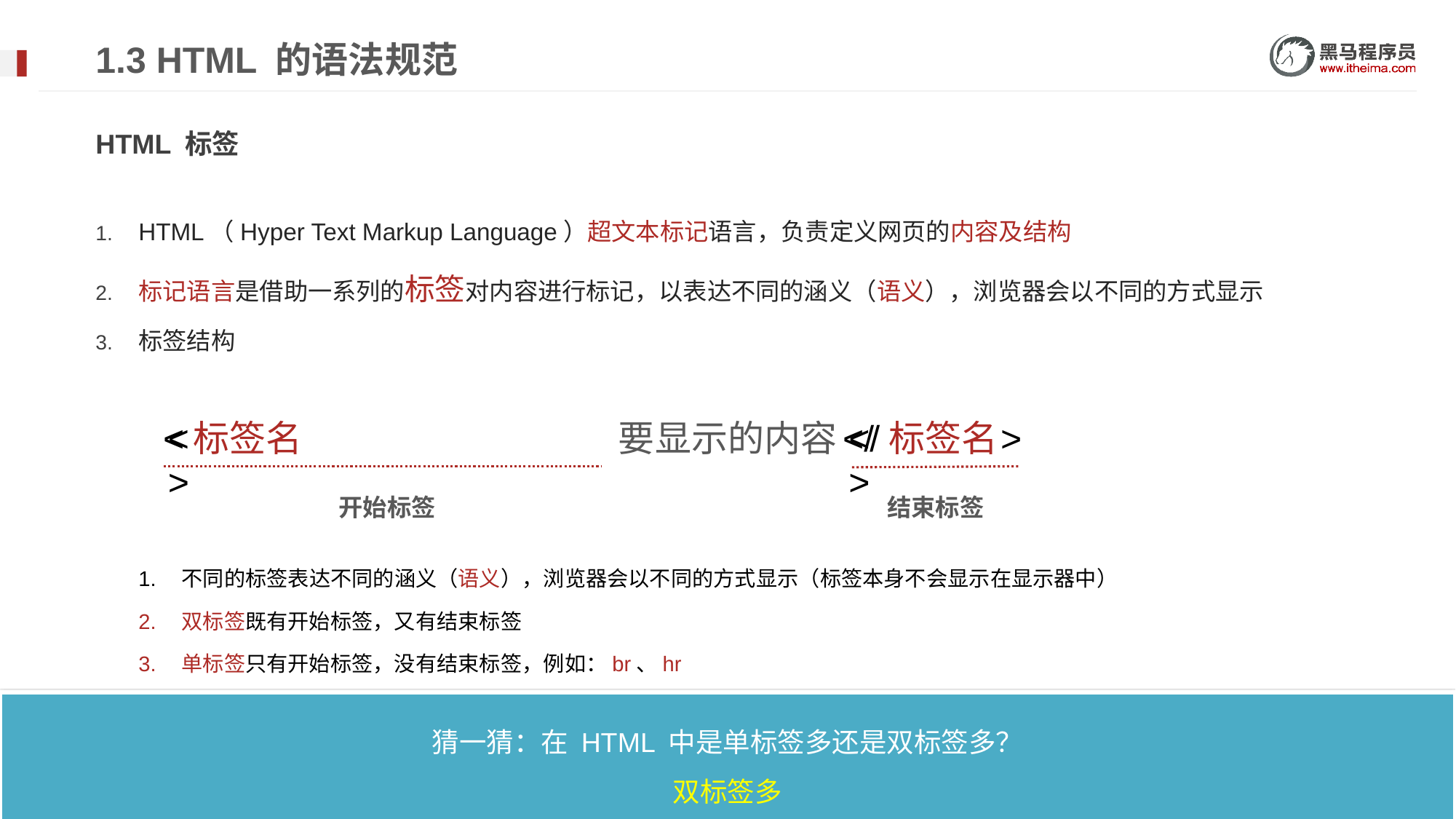

# 1.3 HTML 的语法规范
HTML 标签
HTML（Hyper Text Markup Language）超文本标记语言，负责定义网页的内容及结构
标记语言是借助一系列的标签对内容进行标记，以表达不同的涵义（语义），浏览器会以不同的方式显示
标签结构

不同的标签表达不同的涵义（语义），浏览器会以不同的方式显示（标签本身不会显示在显示器中）
双标签既有开始标签，又有结束标签
单标签只有开始标签，没有结束标签，例如：br、hr
</标签名>
<　　　　　　　　　　　>
要显示的内容
</　　　>
<标签名
开始标签
结束标签
代码演练
猜一猜：在 HTML 中标签名能随便写吗？
不能，不同的标签表达不同的涵义（需要学习和练习）
猜一猜：在 HTML 中是单标签多还是双标签多？
双标签多